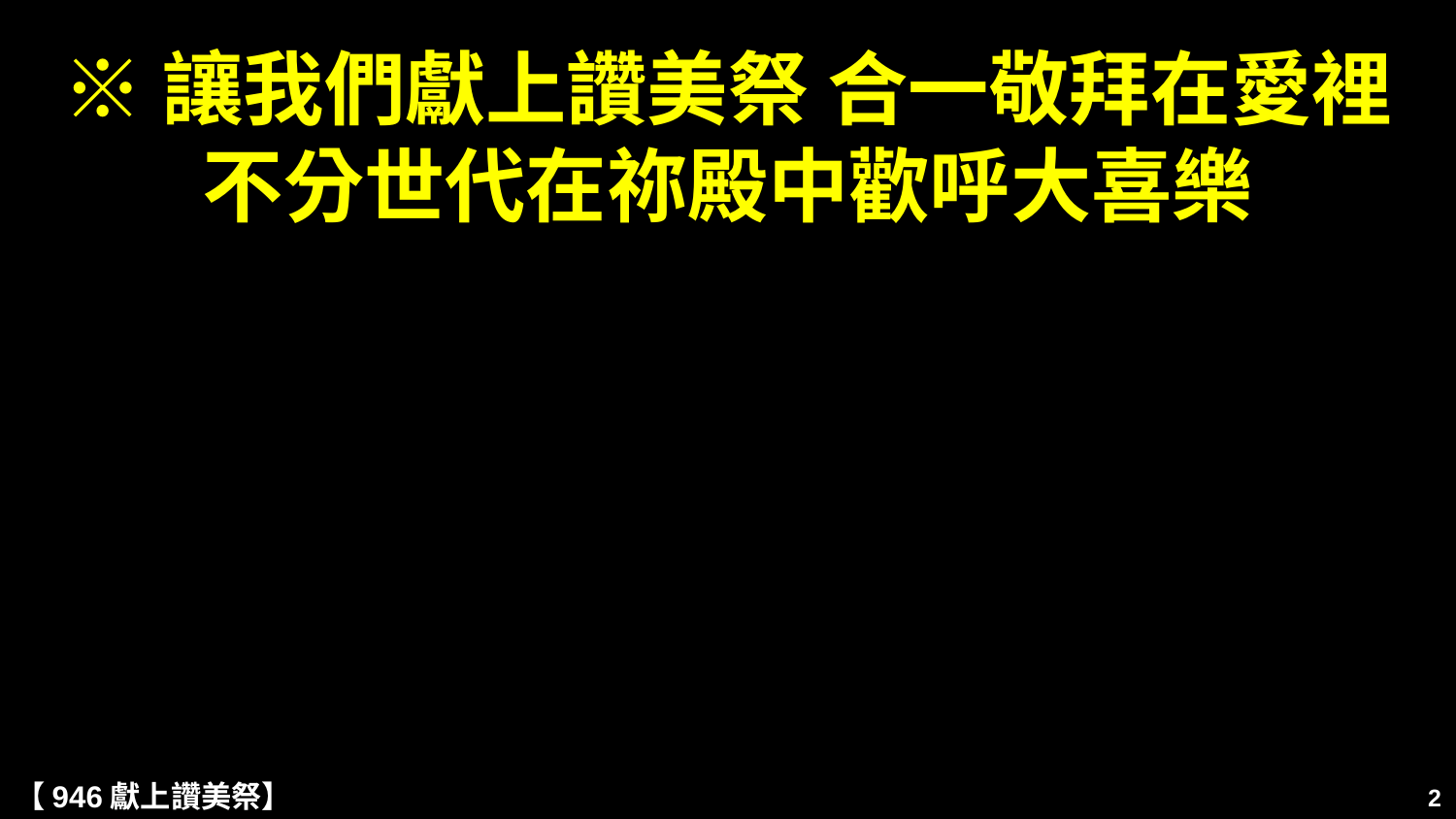

※讓我們獻上讚美祭 合一敬拜在愛裡
不分世代在祢殿中歡呼大喜樂
【946獻上讚美祭】
2